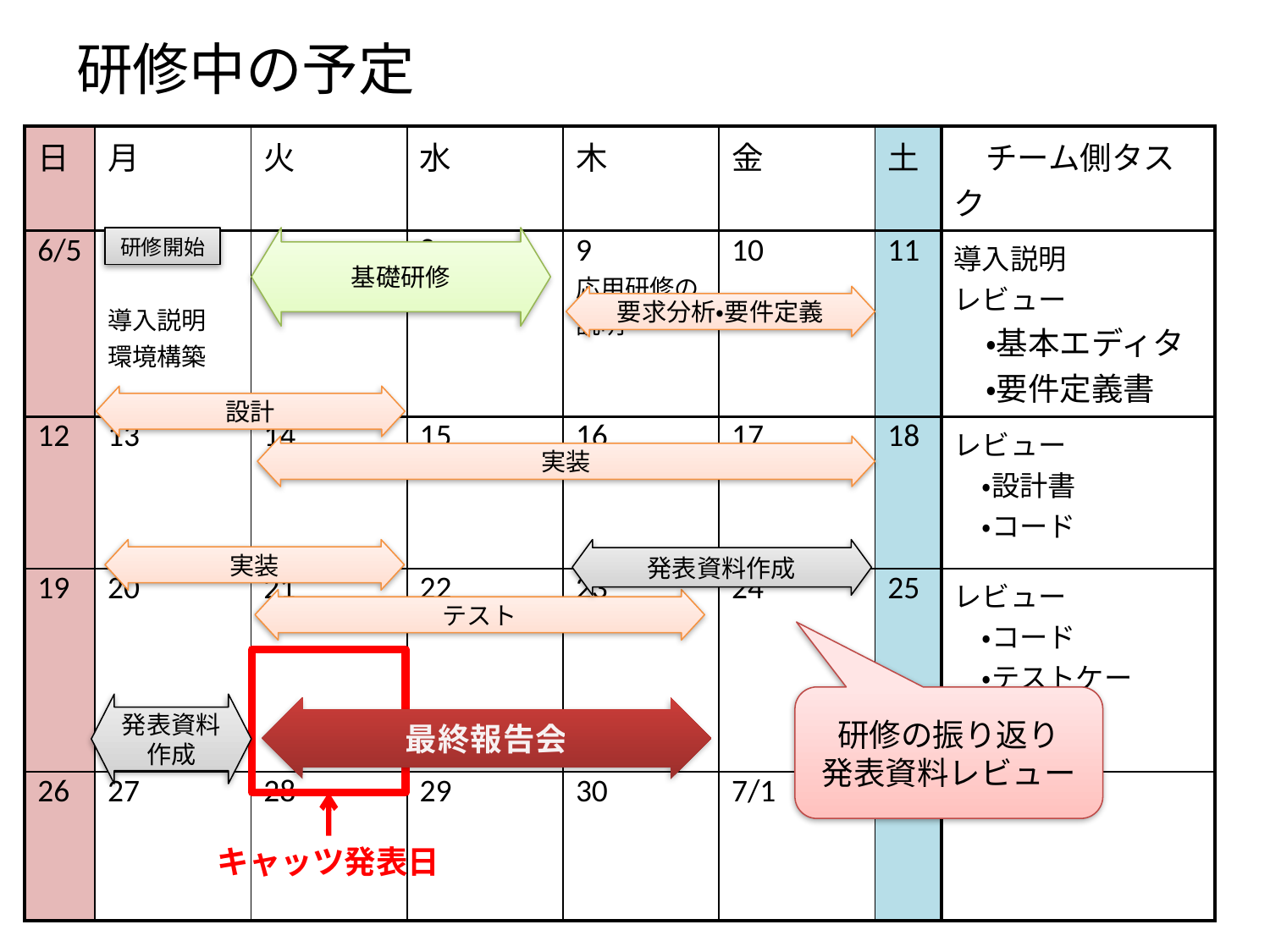

# 研修中の予定

| 日 | 月 | 火 | 水 | 木 | 金 | 土 | チーム側タスク |
| --- | --- | --- | --- | --- | --- | --- | --- |
| 6/5 | 6 導入説明 環境構築 | 7 | 8 | 9 応用研修の説明 | 10 | 11 | 導入説明 レビュー 　・基本エディタ 　・要件定義書 |
| 12 | 13 | 14 | 15 | 16 | 17 | 18 | レビュー 　・設計書 　・コード |
| 19 | 20 | 21 | 22 | 23 | 24 | 25 | レビュー 　・コード 　・テストケース/証跡 |
| 26 | 27 | 28 | 29 | 30 | 7/1 |  |  |
基礎研修
研修開始
要求分析・要件定義
設計
実装
実装
発表資料作成
テスト

研修の振り返り
発表資料レビュー
発表資料作成
最終報告会
キャッツ発表日